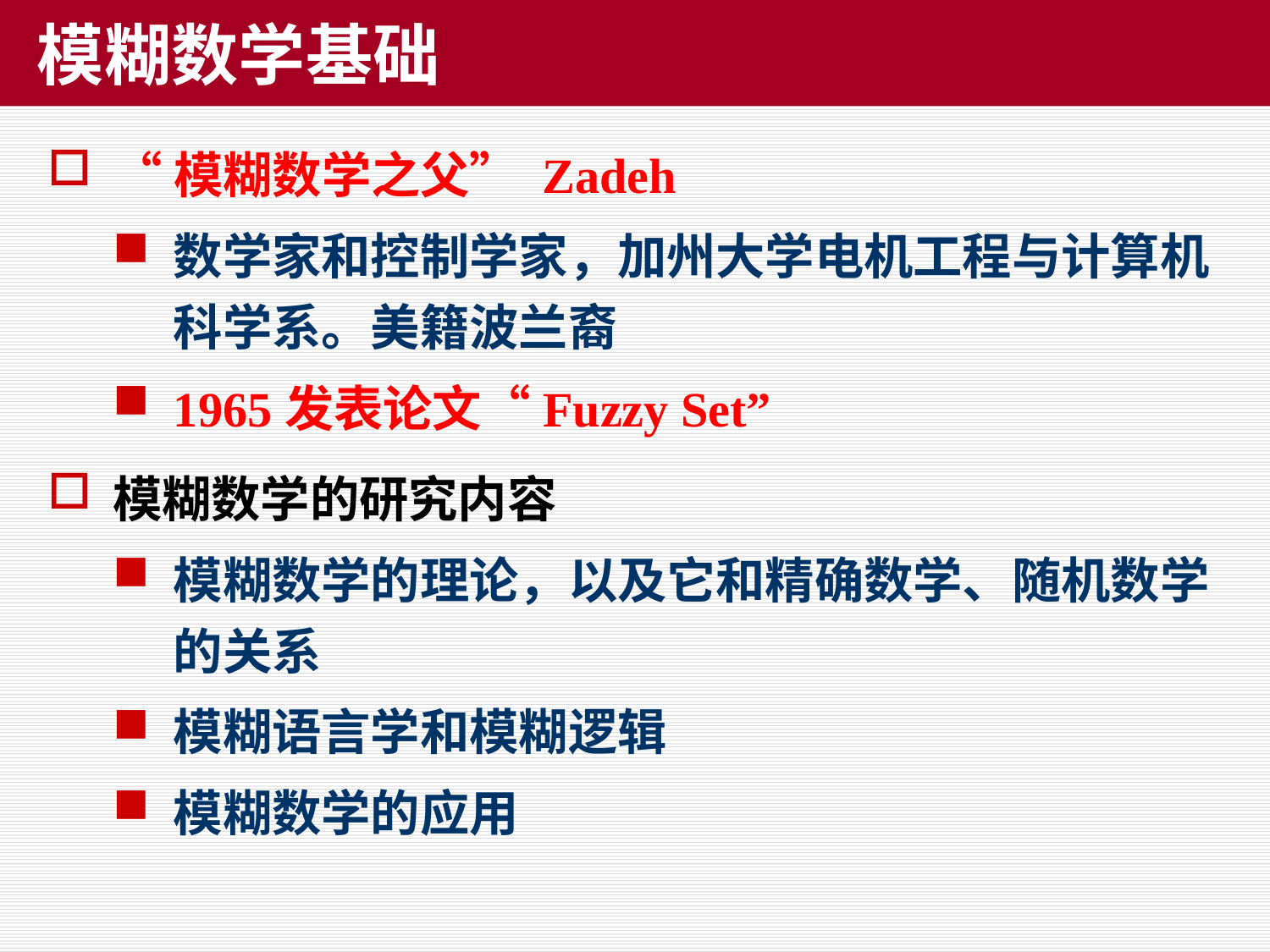

# 模糊数学基础
“模糊数学之父” Zadeh
数学家和控制学家，加州大学电机工程与计算机科学系。美籍波兰裔
1965发表论文“Fuzzy Set”
模糊数学的研究内容
模糊数学的理论，以及它和精确数学、随机数学的关系
模糊语言学和模糊逻辑
模糊数学的应用